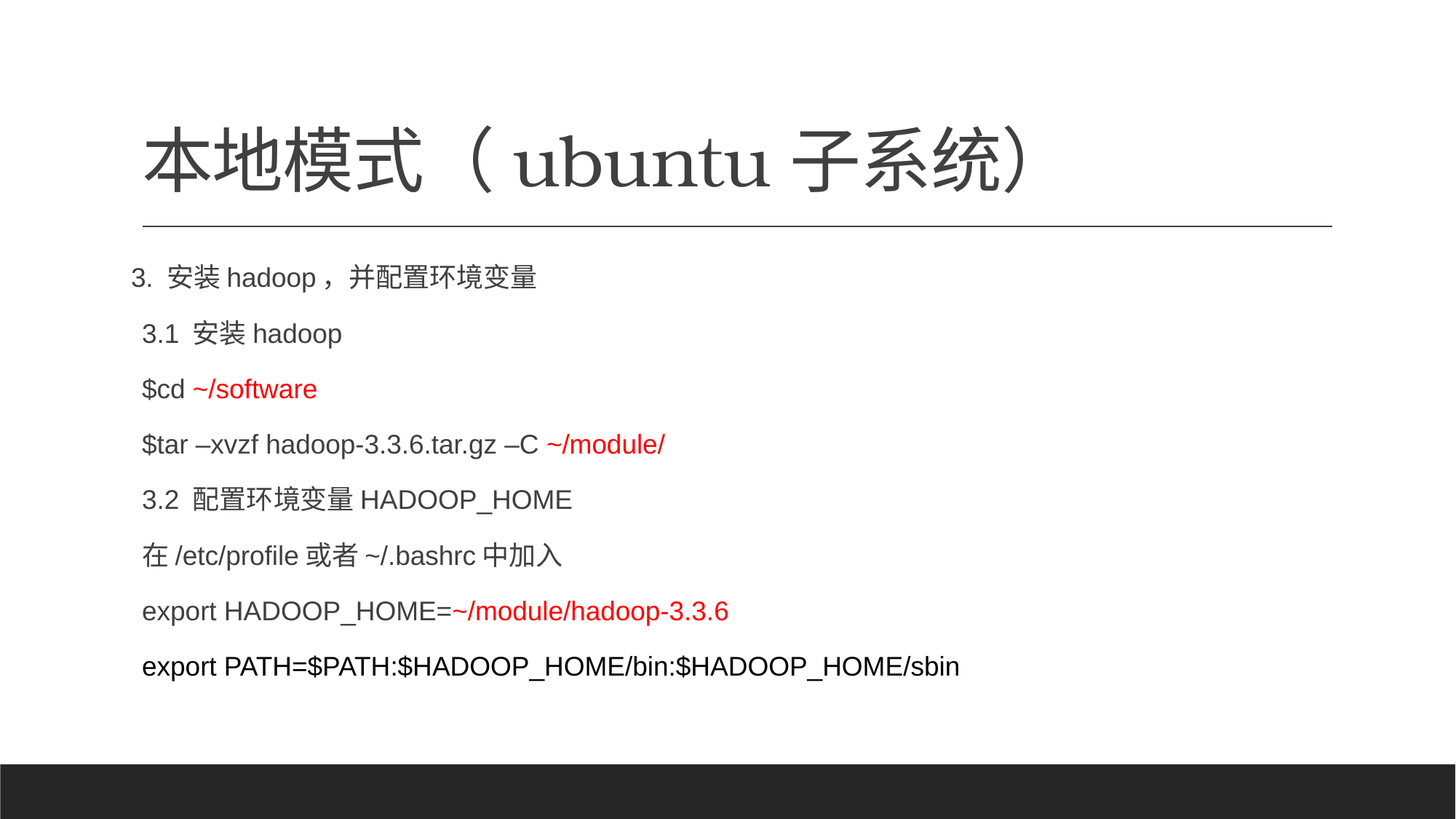

# 本地模式（ubuntu子系统）
3. 安装hadoop，并配置环境变量
3.1 安装hadoop
$cd ~/software
$tar –xvzf hadoop-3.3.6.tar.gz –C ~/module/
3.2 配置环境变量HADOOP_HOME
在/etc/profile或者~/.bashrc中加入
export HADOOP_HOME=~/module/hadoop-3.3.6
export PATH=$PATH:$HADOOP_HOME/bin:$HADOOP_HOME/sbin